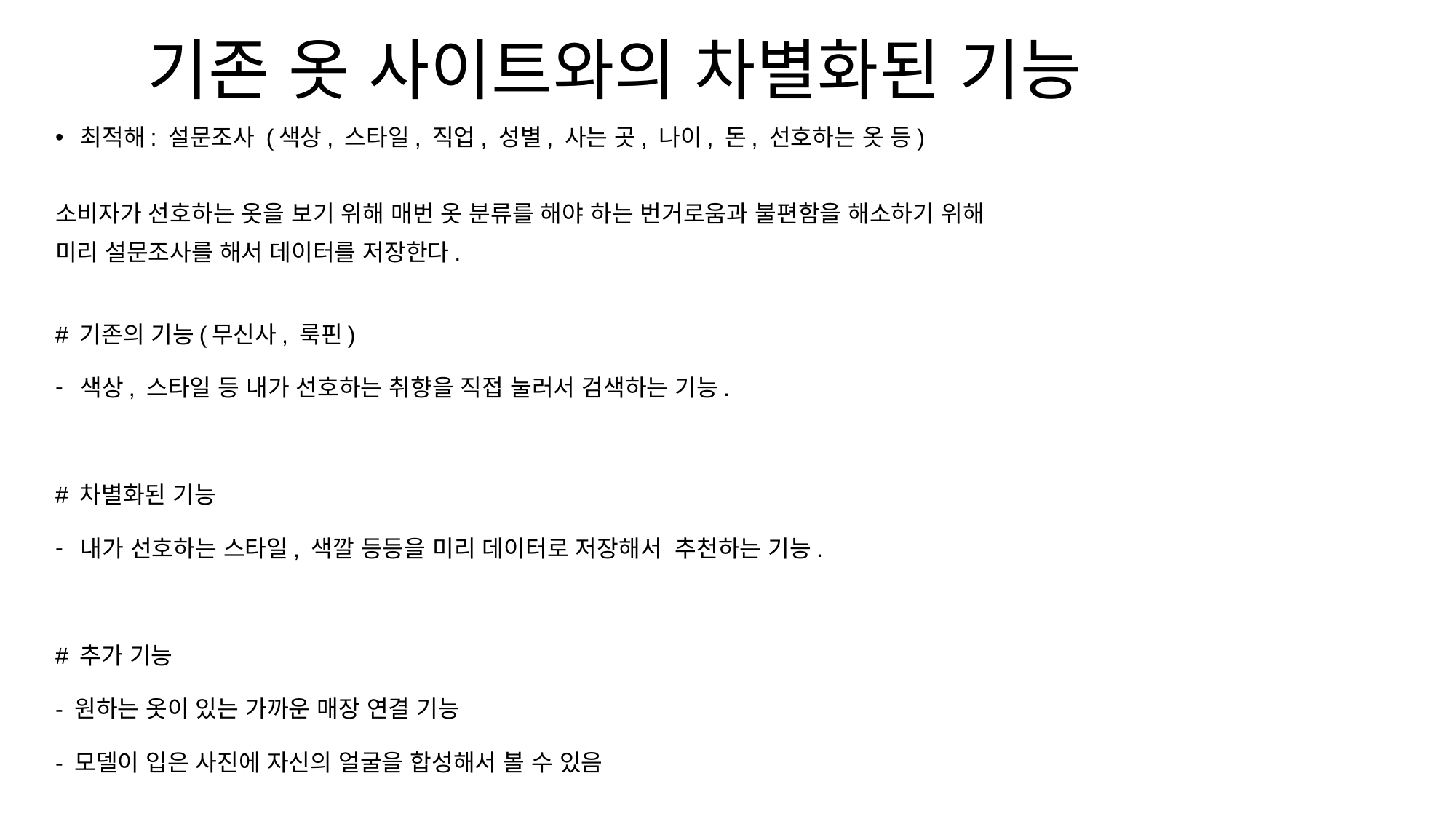

기존 옷 사이트와의 차별화된 기능
최적해: 설문조사 (색상, 스타일, 직업, 성별, 사는 곳, 나이, 돈, 선호하는 옷 등)

소비자가 선호하는 옷을 보기 위해 매번 옷 분류를 해야 하는 번거로움과 불편함을 해소하기 위해
미리 설문조사를 해서 데이터를 저장한다.

# 기존의 기능(무신사, 룩핀)
색상, 스타일 등 내가 선호하는 취향을 직접 눌러서 검색하는 기능.

# 차별화된 기능
내가 선호하는 스타일, 색깔 등등을 미리 데이터로 저장해서  추천하는 기능.

# 추가 기능
- 원하는 옷이 있는 가까운 매장 연결 기능
- 모델이 입은 사진에 자신의 얼굴을 합성해서 볼 수 있음